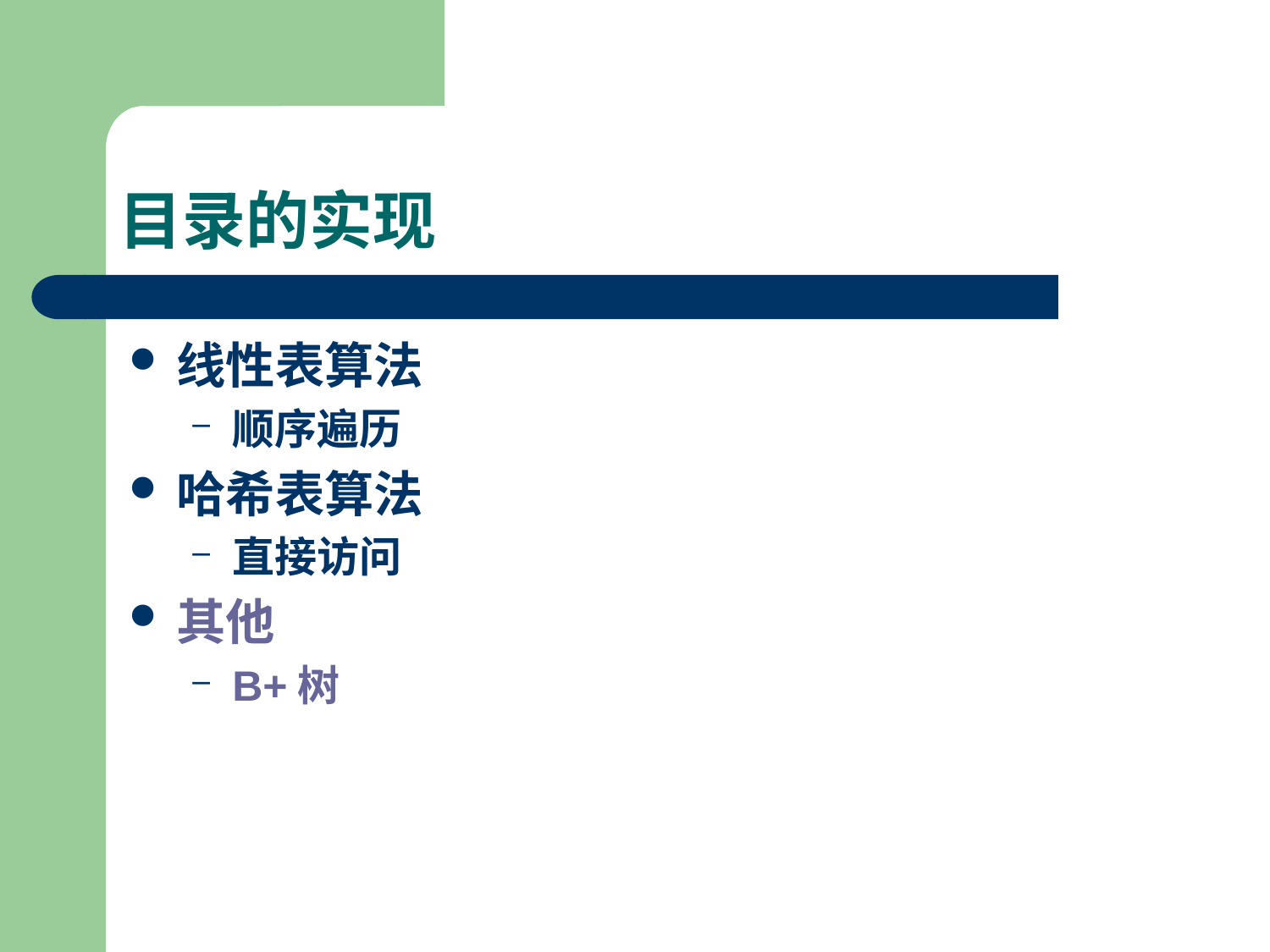

# 目录的实现
线性表算法
顺序遍历
哈希表算法
直接访问
其他
B+树